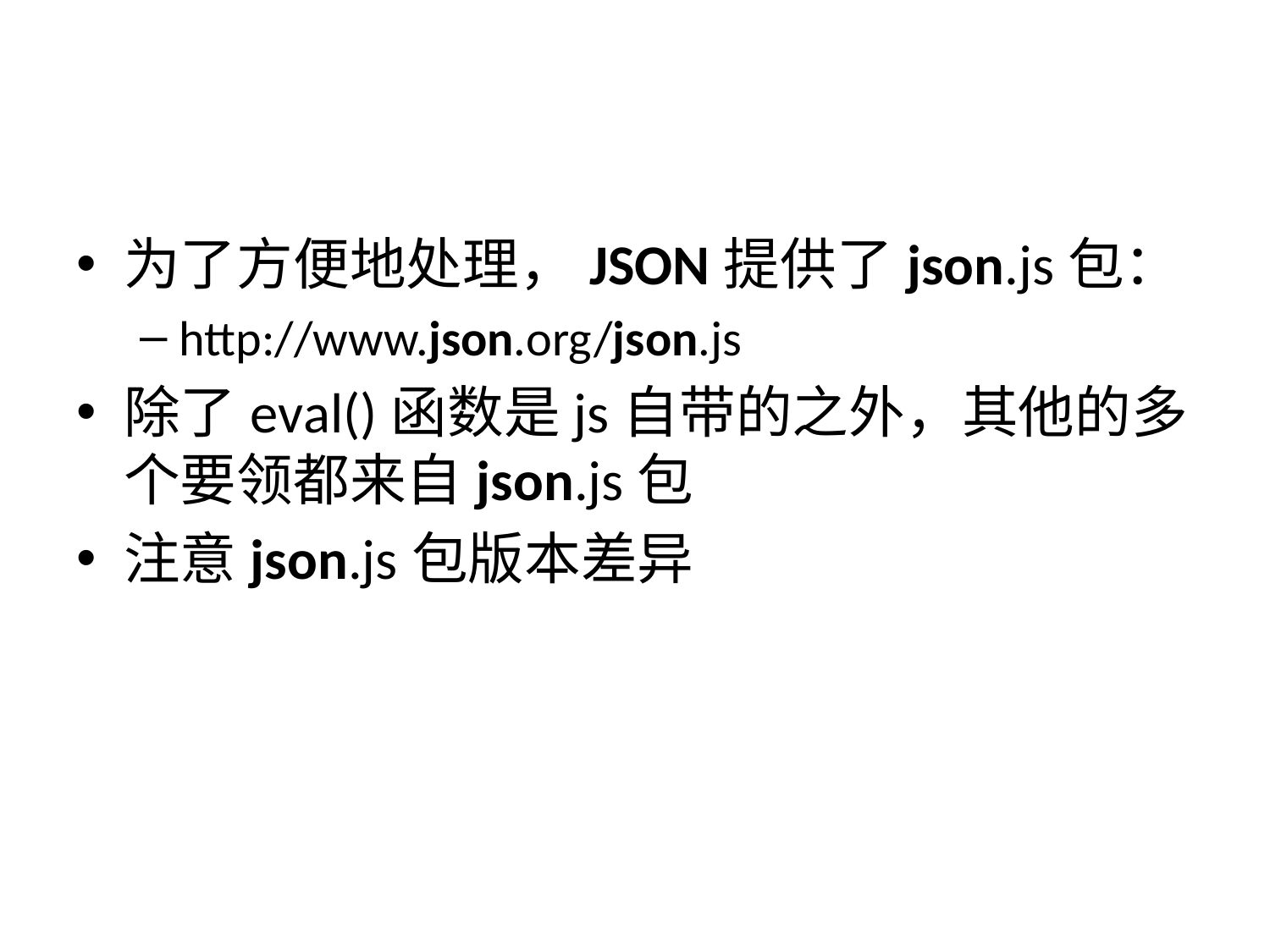

#
为了方便地处理，JSON提供了json.js包：
http://www.json.org/json.js
除了eval()函数是js自带的之外，其他的多个要领都来自json.js包
注意json.js包版本差异